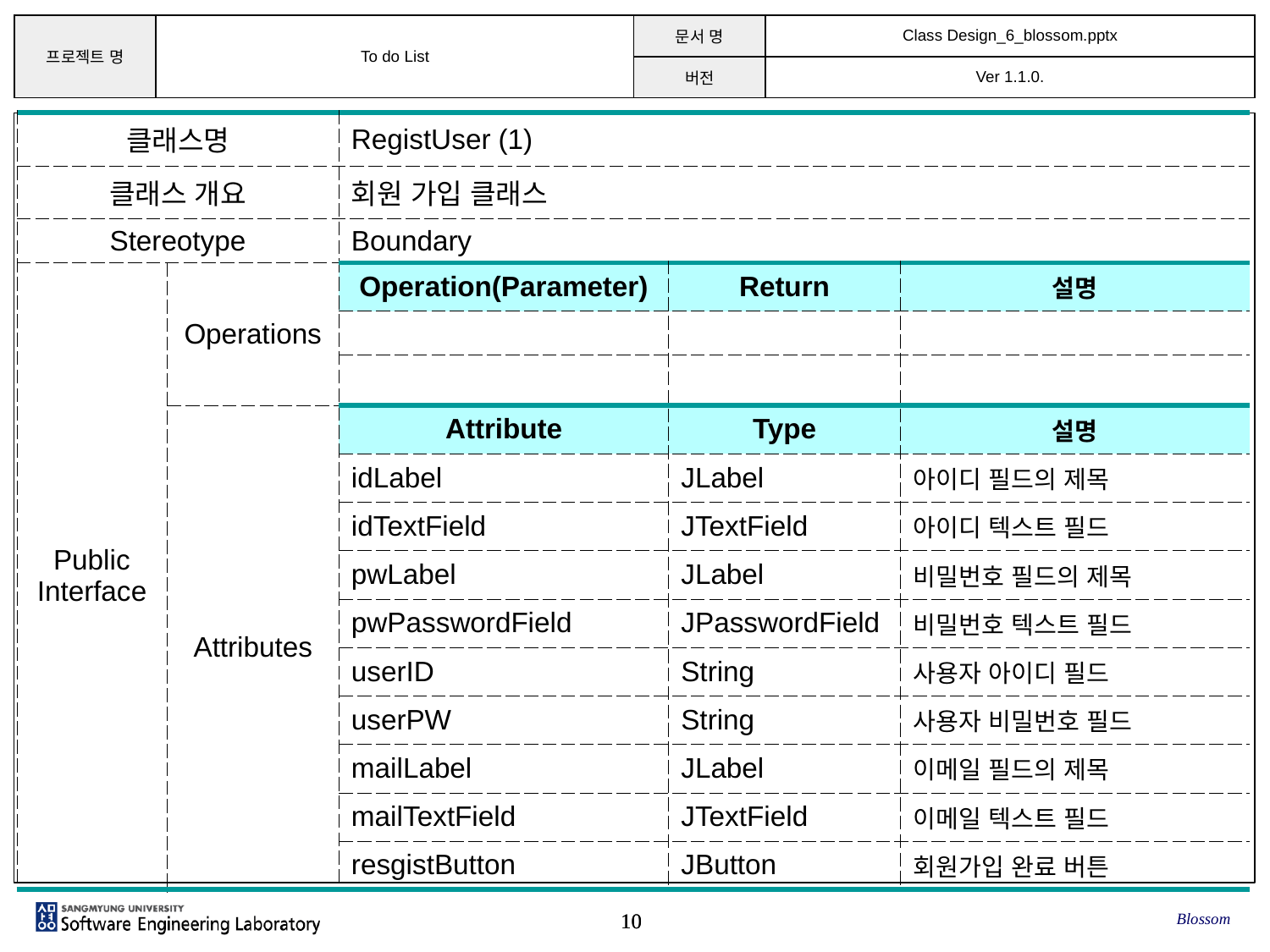

| 클래스명 |  | RegistUser (1) |  |  |
| --- | --- | --- | --- | --- |
| 클래스 개요 |  | 회원 가입 클래스 |  |  |
| Stereotype |  | Boundary |  |  |
| Public Interface | Operations | Operation(Parameter) | Return | 설명 |
|  |  |  |  |  |
|  |  |  |  |  |
|  | Attributes | Attribute | Type | 설명 |
|  |  | idLabel | JLabel | 아이디 필드의 제목 |
|  |  | idTextField | JTextField | 아이디 텍스트 필드 |
|  |  | pwLabel | JLabel | 비밀번호 필드의 제목 |
|  |  | pwPasswordField | JPasswordField | 비밀번호 텍스트 필드 |
|  |  | userID | String | 사용자 아이디 필드 |
|  |  | userPW | String | 사용자 비밀번호 필드 |
|  |  | mailLabel | JLabel | 이메일 필드의 제목 |
|  |  | mailTextField | JTextField | 이메일 텍스트 필드 |
|  |  | resgistButton | JButton | 회원가입 완료 버튼 |
Blossom